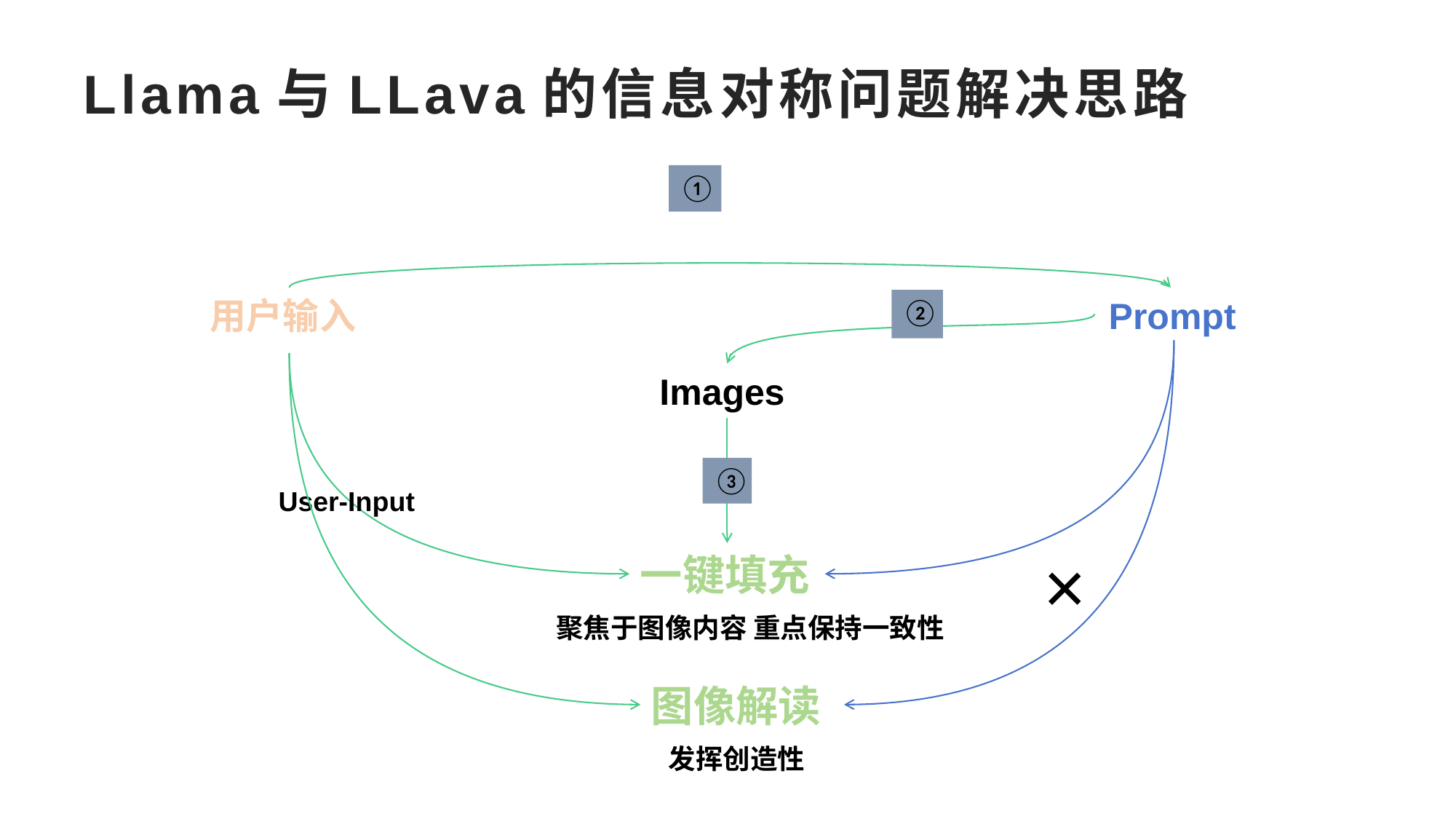

Llama与LLava的信息对称问题解决思路
①
用户输入
Prompt
②
Images
③
User-Input
×
一键填充
聚焦于图像内容 重点保持一致性
图像解读
发挥创造性